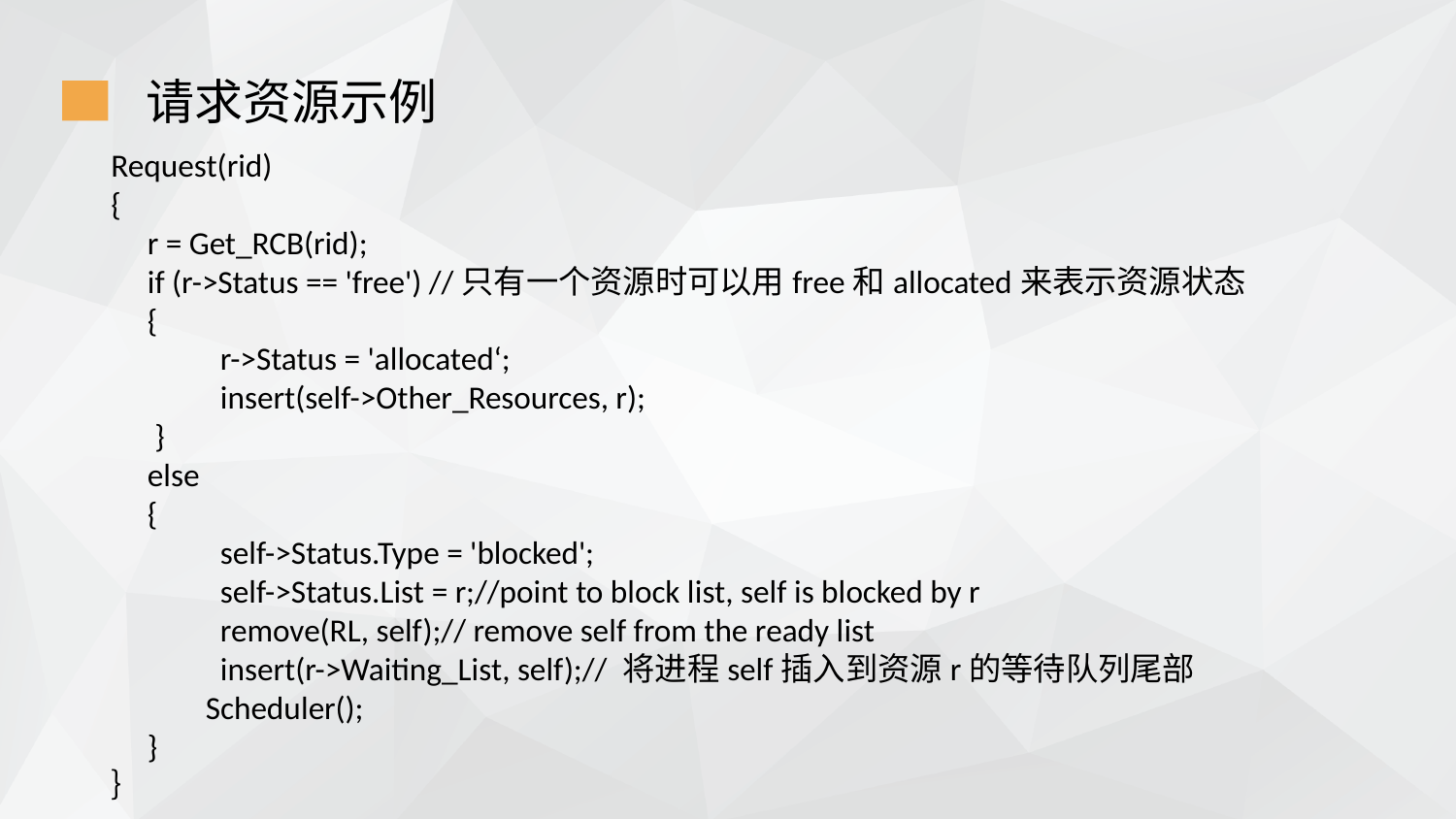

请求资源示例

Request(rid)
{
     r = Get_RCB(rid);
     if (r->Status == 'free') //只有一个资源时可以用free和allocated来表示资源状态
     {
     r->Status = 'allocated‘;
     insert(self->Other_Resources, r);
      }
     else
     {
     self->Status.Type = 'blocked';
     self->Status.List = r;//point to block list, self is blocked by r
     remove(RL, self);// remove self from the ready list
     insert(r->Waiting_List, self);// 将进程self插入到资源r的等待队列尾部
   Scheduler();
     }
｝